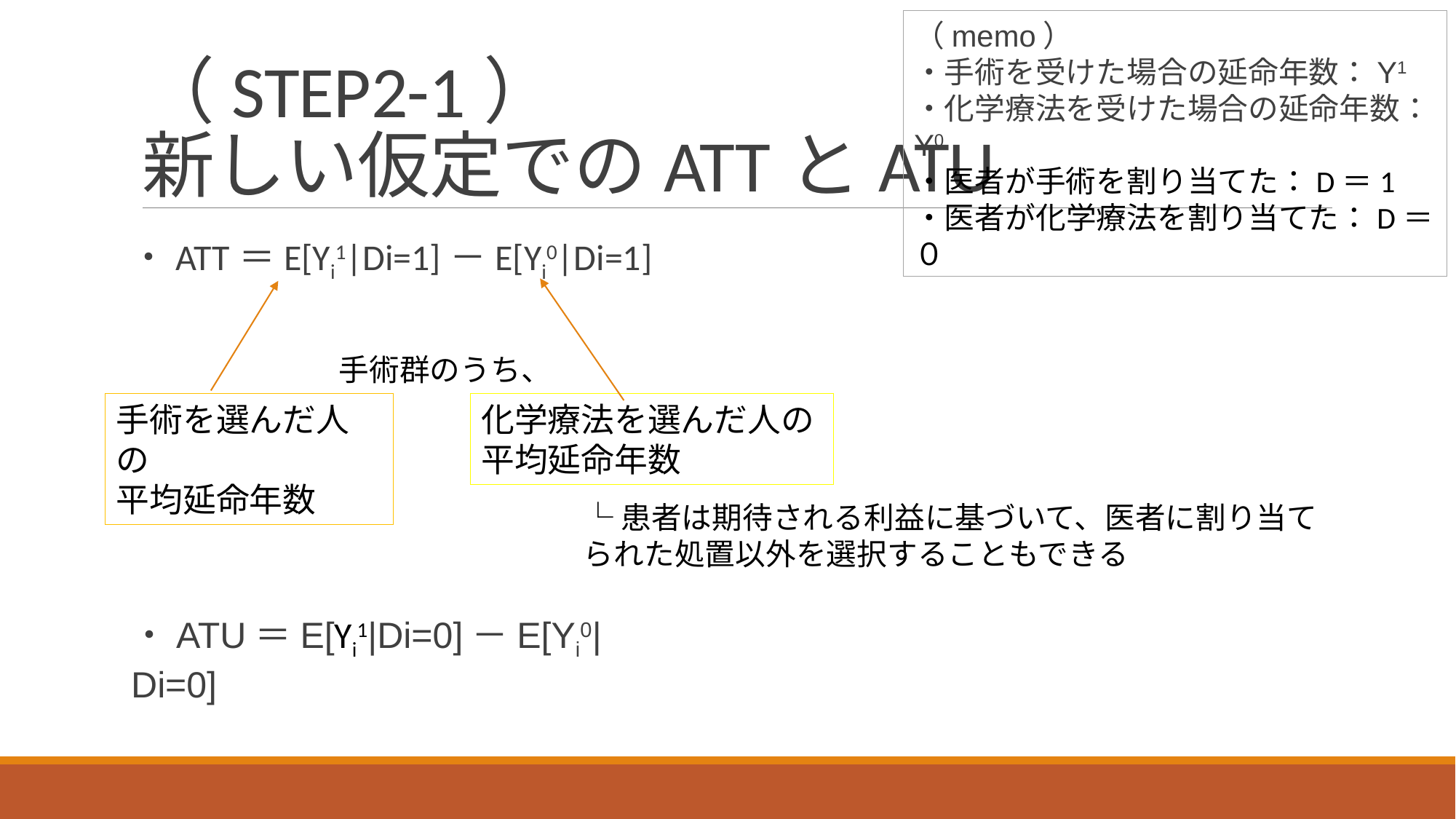

（memo）
・手術を受けた場合の延命年数：Y1​
・化学療法を受けた場合の延命年数：Y0​
・医者が手術を割り当てた：D＝1
・医者が化学療法を割り当てた：D＝０
# （STEP2-1） 新しい仮定でのATTとATU
・ATT＝E[Yi1|Di=1]－E[Yi0|Di=1]
手術群のうち、
手術を選んだ人の
平均延命年数
化学療法を選んだ人の
平均延命年数
└患者は期待される利益に基づいて、医者に割り当てられた処置以外を選択することもできる
・ATU＝E[Yi1|Di=0]－E[Yi0|Di=0]